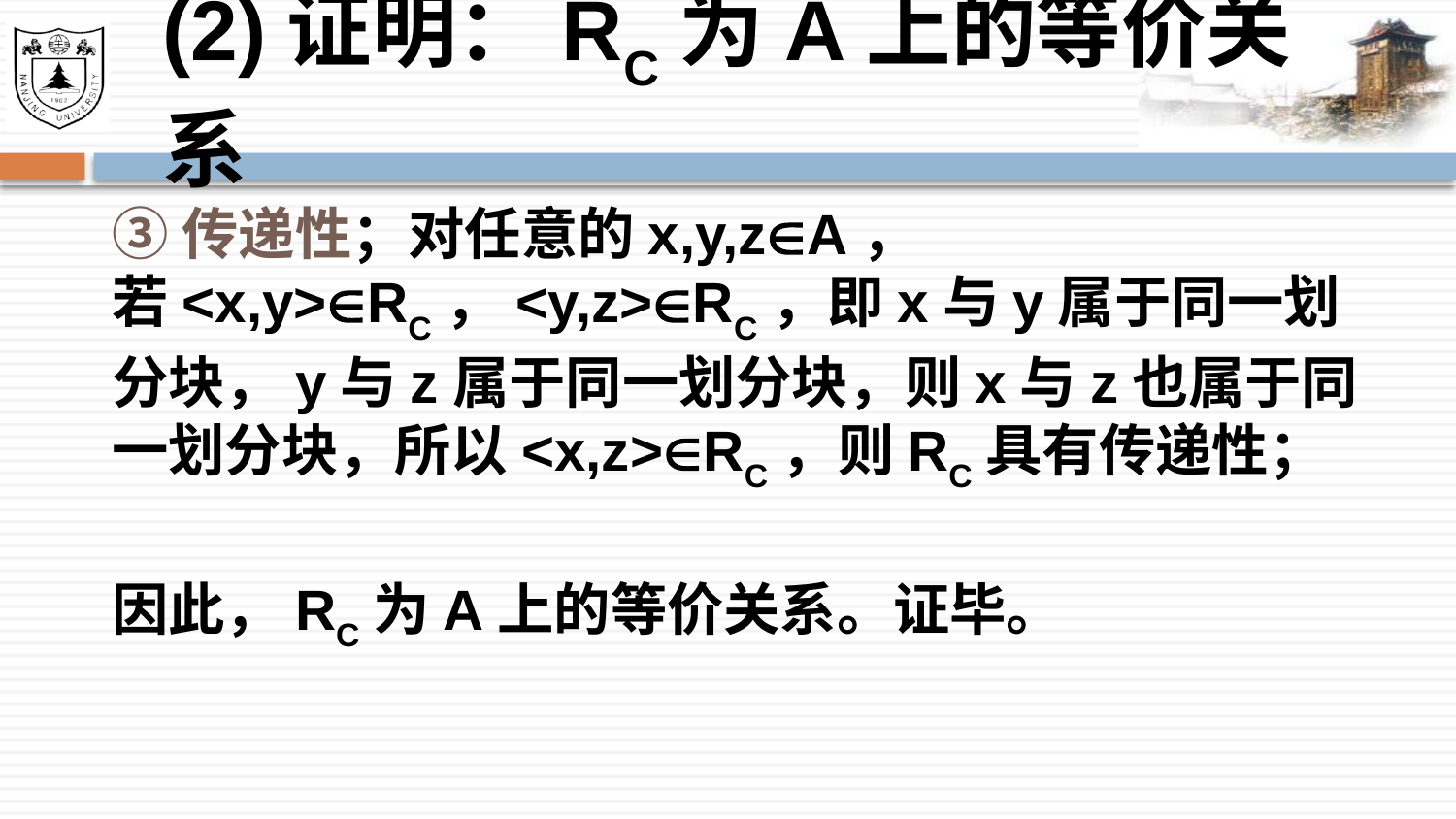

# (2)证明：RC为A上的等价关系
③传递性；对任意的x,y,z∈A，
若<x,y>∈RC，<y,z>∈RC，即x与y属于同一划分块，y与z属于同一划分块，则x与z也属于同一划分块，所以<x,z>∈RC，则RC具有传递性；

因此，RC为A上的等价关系。证毕。